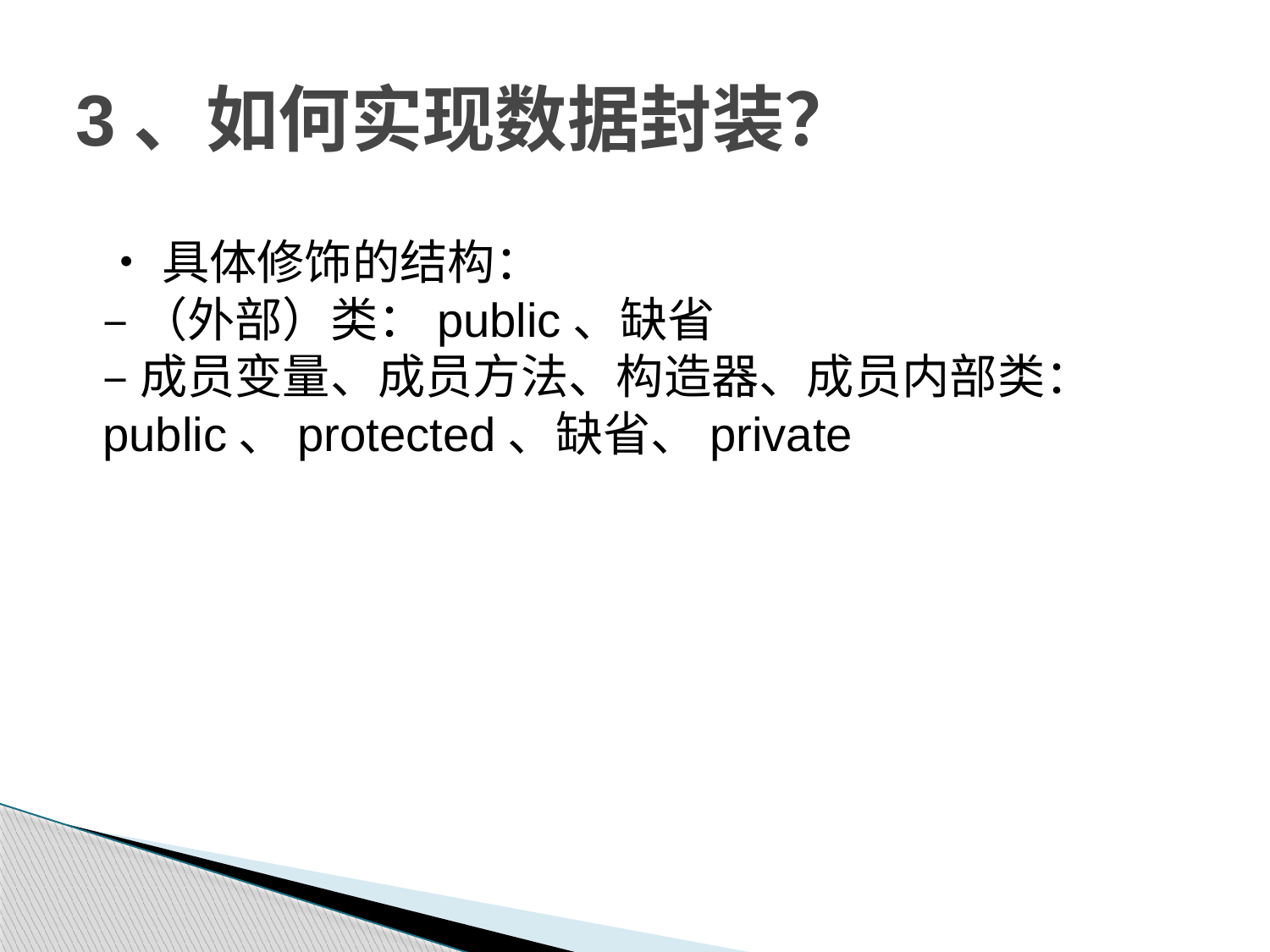

# 3、如何实现数据封装？
•具体修饰的结构：
–（外部）类：public、缺省
–成员变量、成员方法、构造器、成员内部类：public、protected、缺省、private